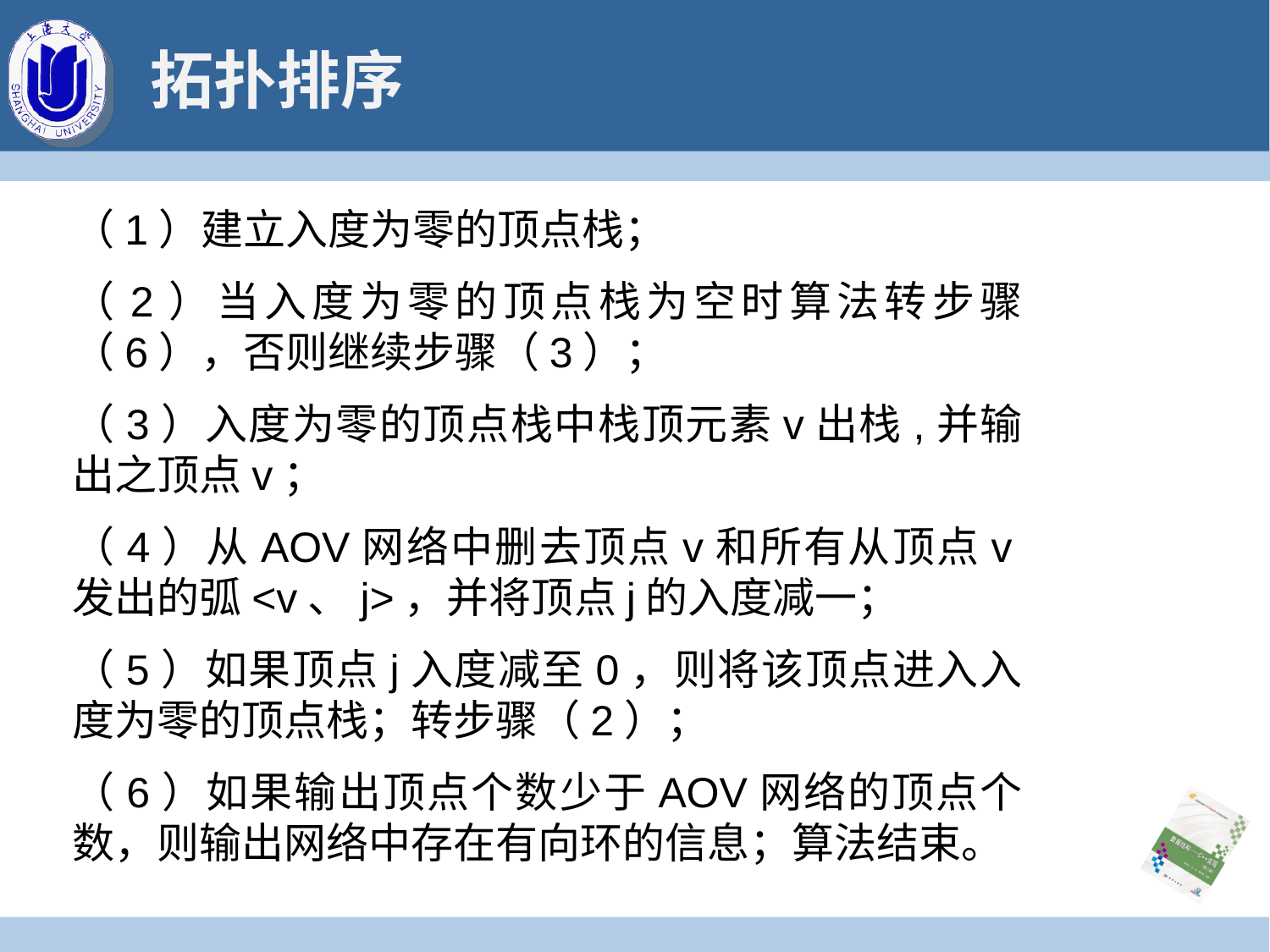

# 拓扑排序
（1）建立入度为零的顶点栈；
（2）当入度为零的顶点栈为空时算法转步骤（6），否则继续步骤（3）；
（3）入度为零的顶点栈中栈顶元素v出栈,并输出之顶点v；
（4）从AOV网络中删去顶点v和所有从顶点v发出的弧<v、j>，并将顶点j的入度减一；
（5）如果顶点j入度减至0，则将该顶点进入入度为零的顶点栈；转步骤（2）；
（6）如果输出顶点个数少于AOV网络的顶点个数，则输出网络中存在有向环的信息；算法结束。